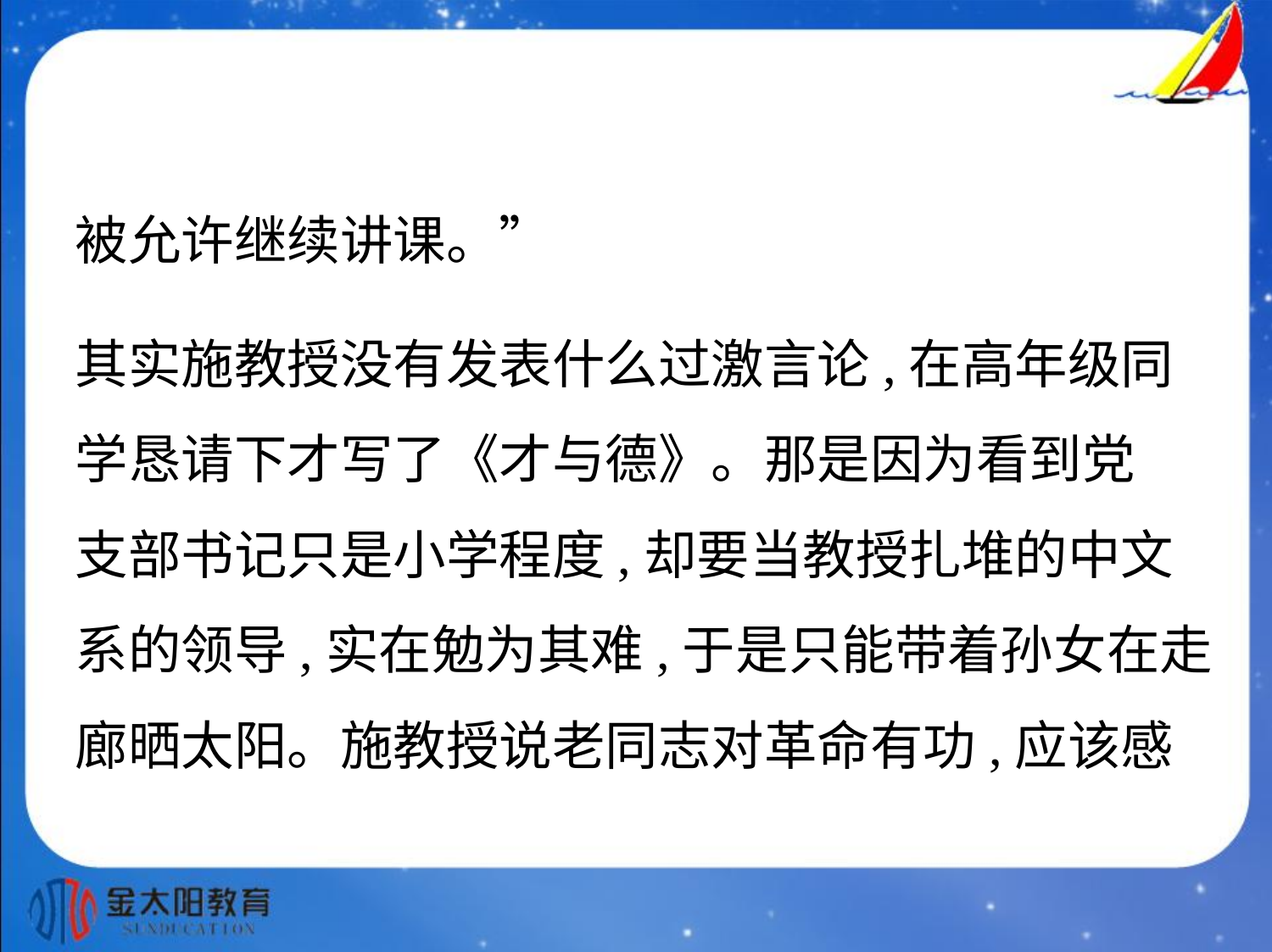

被允许继续讲课。”
其实施教授没有发表什么过激言论,在高年级同
学恳请下才写了《才与德》。那是因为看到党
支部书记只是小学程度,却要当教授扎堆的中文
系的领导,实在勉为其难,于是只能带着孙女在走
廊晒太阳。施教授说老同志对革命有功,应该感